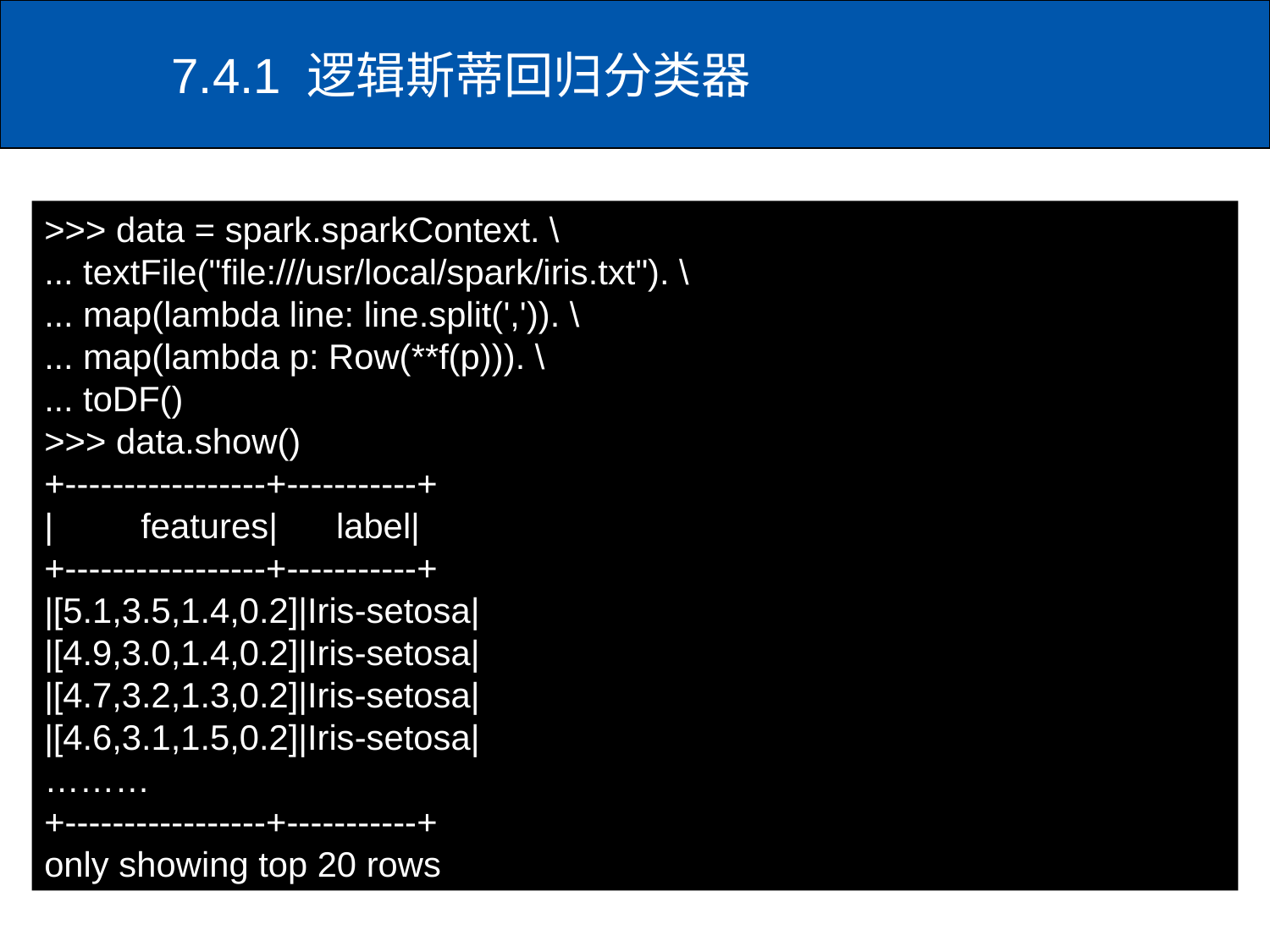

# 7.4.1 逻辑斯蒂回归分类器
>>> data = spark.sparkContext. \
... textFile("file:///usr/local/spark/iris.txt"). \
... map(lambda line: line.split(',')). \
... map(lambda p: Row(**f(p))). \
... toDF()
>>> data.show()
+-----------------+-----------+
|         features|      label|
+-----------------+-----------+
|[5.1,3.5,1.4,0.2]|Iris-setosa|
|[4.9,3.0,1.4,0.2]|Iris-setosa|
|[4.7,3.2,1.3,0.2]|Iris-setosa|
|[4.6,3.1,1.5,0.2]|Iris-setosa|
………
+-----------------+-----------+
only showing top 20 rows